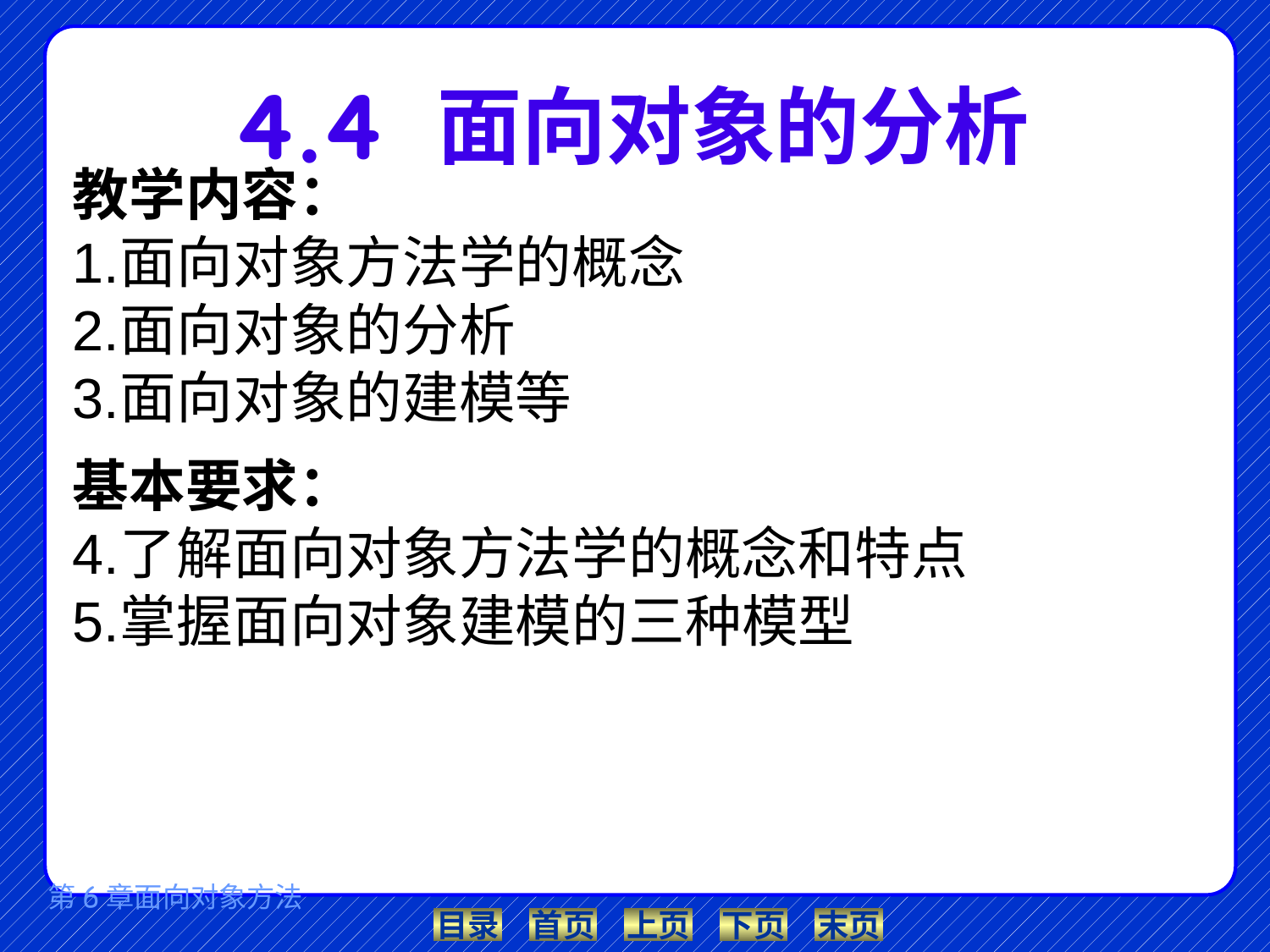

# 4.4 面向对象的分析
教学内容：
面向对象方法学的概念
面向对象的分析
面向对象的建模等
基本要求：
了解面向对象方法学的概念和特点
掌握面向对象建模的三种模型
第6章面向对象方法